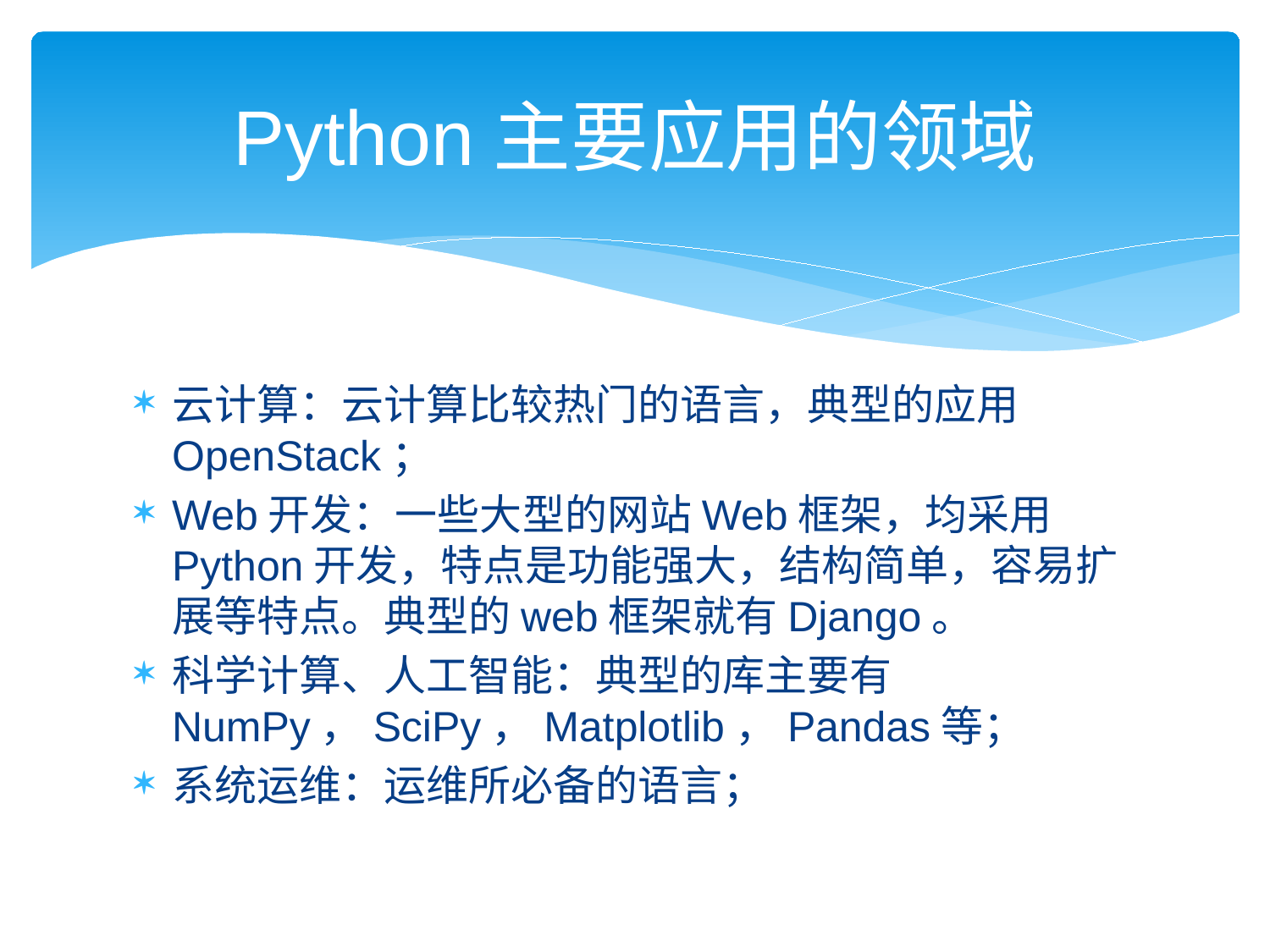

# Python主要应用的领域
云计算：云计算比较热门的语言，典型的应用OpenStack；
Web开发：一些大型的网站Web框架，均采用Python开发，特点是功能强大，结构简单，容易扩展等特点。典型的web框架就有Django。
科学计算、人工智能：典型的库主要有NumPy，SciPy，Matplotlib，Pandas等；
系统运维：运维所必备的语言；